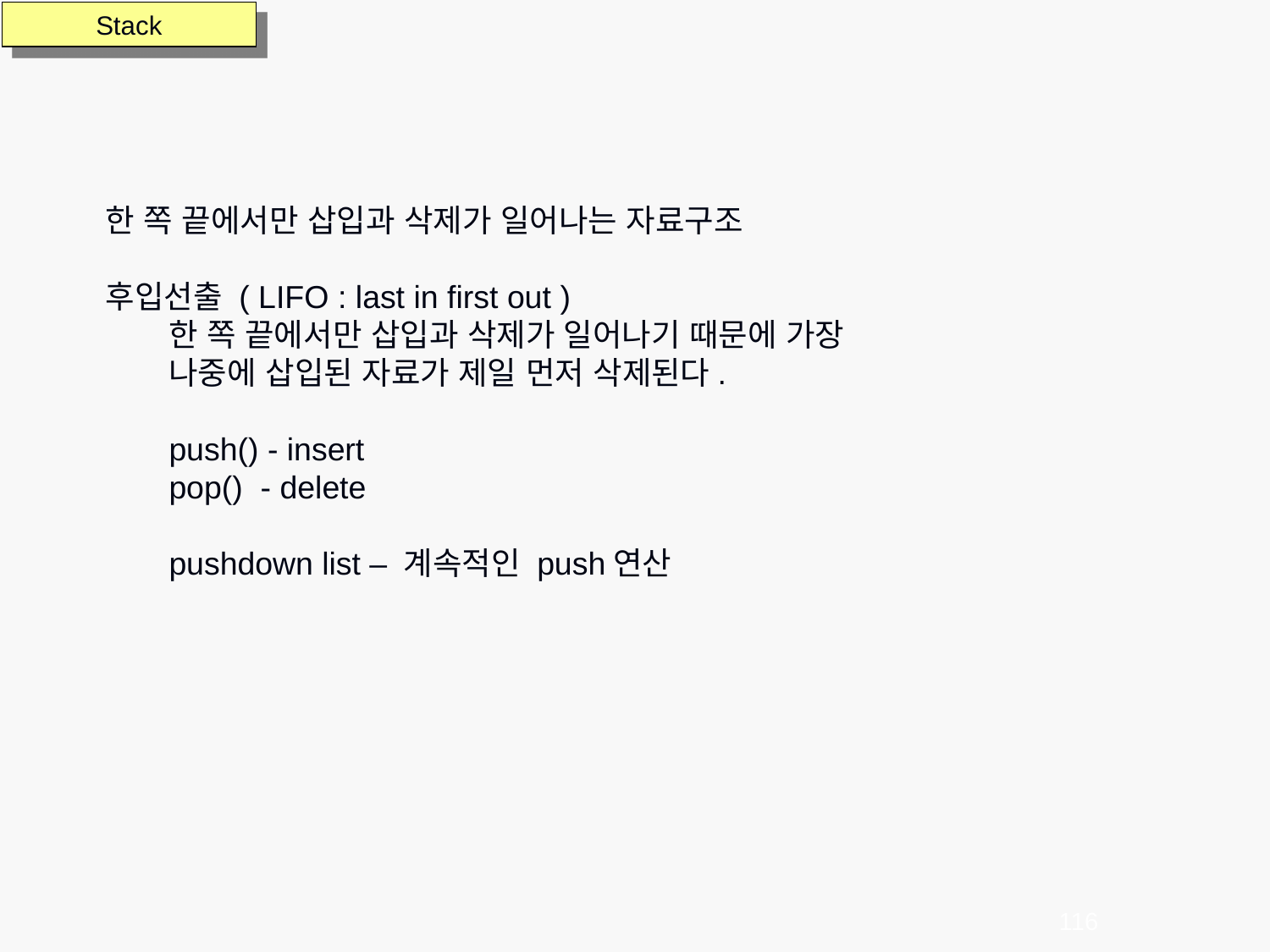

Stack
한 쪽 끝에서만 삽입과 삭제가 일어나는 자료구조

후입선출 ( LIFO : last in first out )
한 쪽 끝에서만 삽입과 삭제가 일어나기 때문에 가장
나중에 삽입된 자료가 제일 먼저 삭제된다.

push() - insert
pop()  - delete

pushdown list – 계속적인 push연산
116